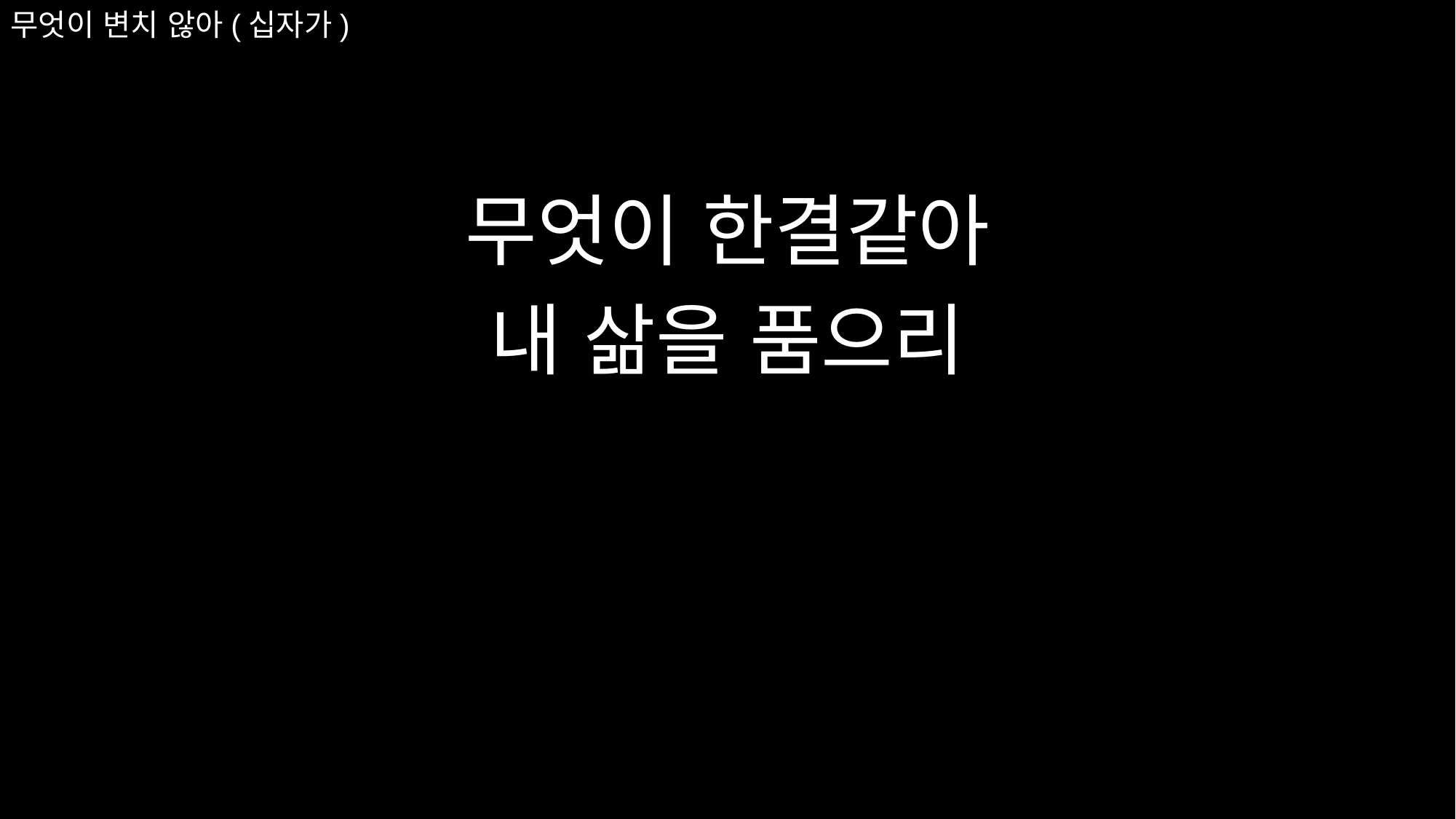

무엇이 한결같아
내 삶을 품으리
# 무엇이 변치 않아(십자가)